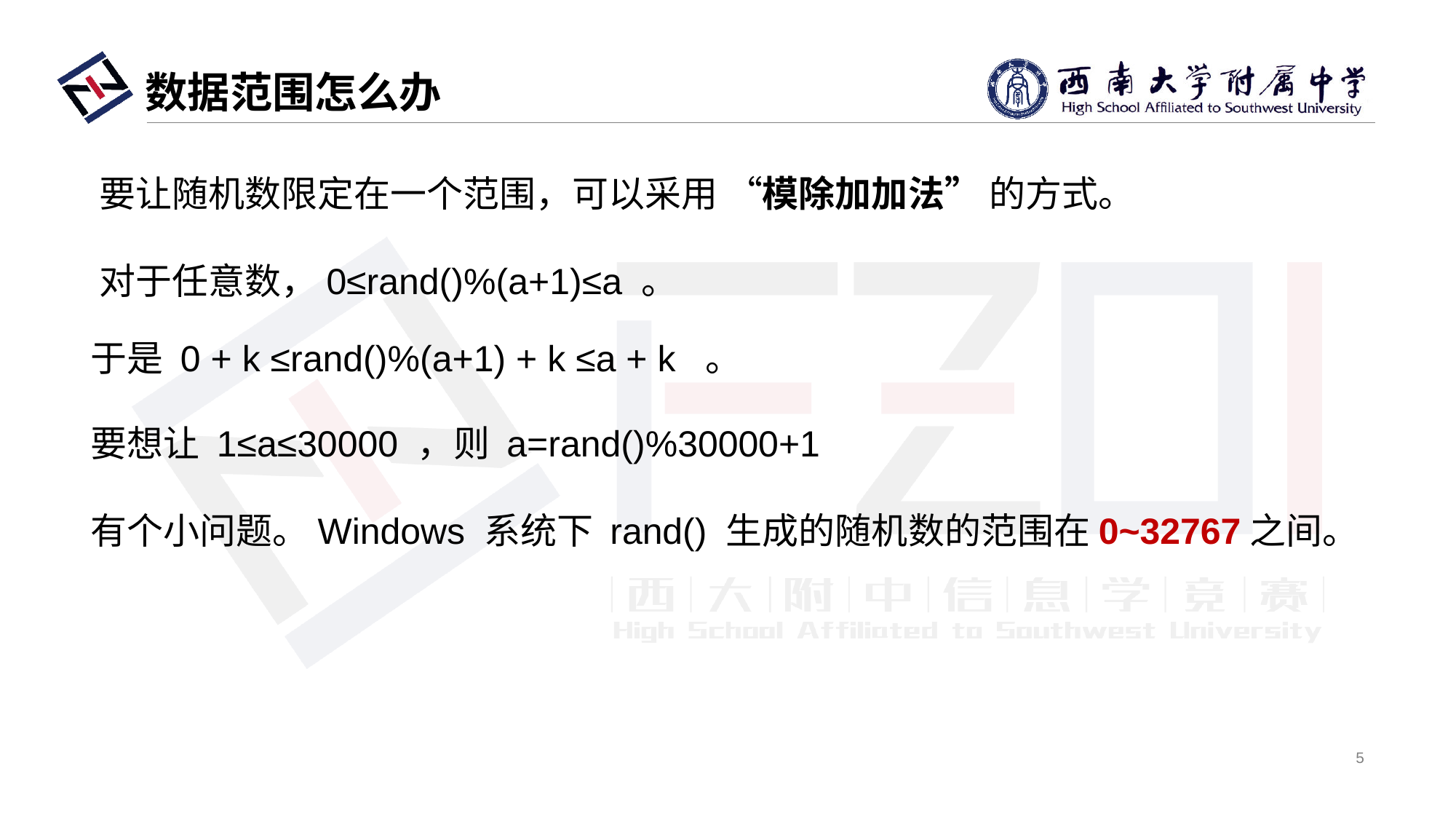

# 数据范围怎么办
​要让随机数限定在一个范围，可以采用 “模除加加法” 的方式。
​对于任意数，0≤rand()%(a+1)≤a 。
于是 0 + k ≤rand()%(a+1) + k ≤a + k  。
要想让 1≤a≤30000 ，则 a=rand()%30000+1
有个小问题。Windows 系统下 rand() 生成的随机数的范围在0~32767之间。

5